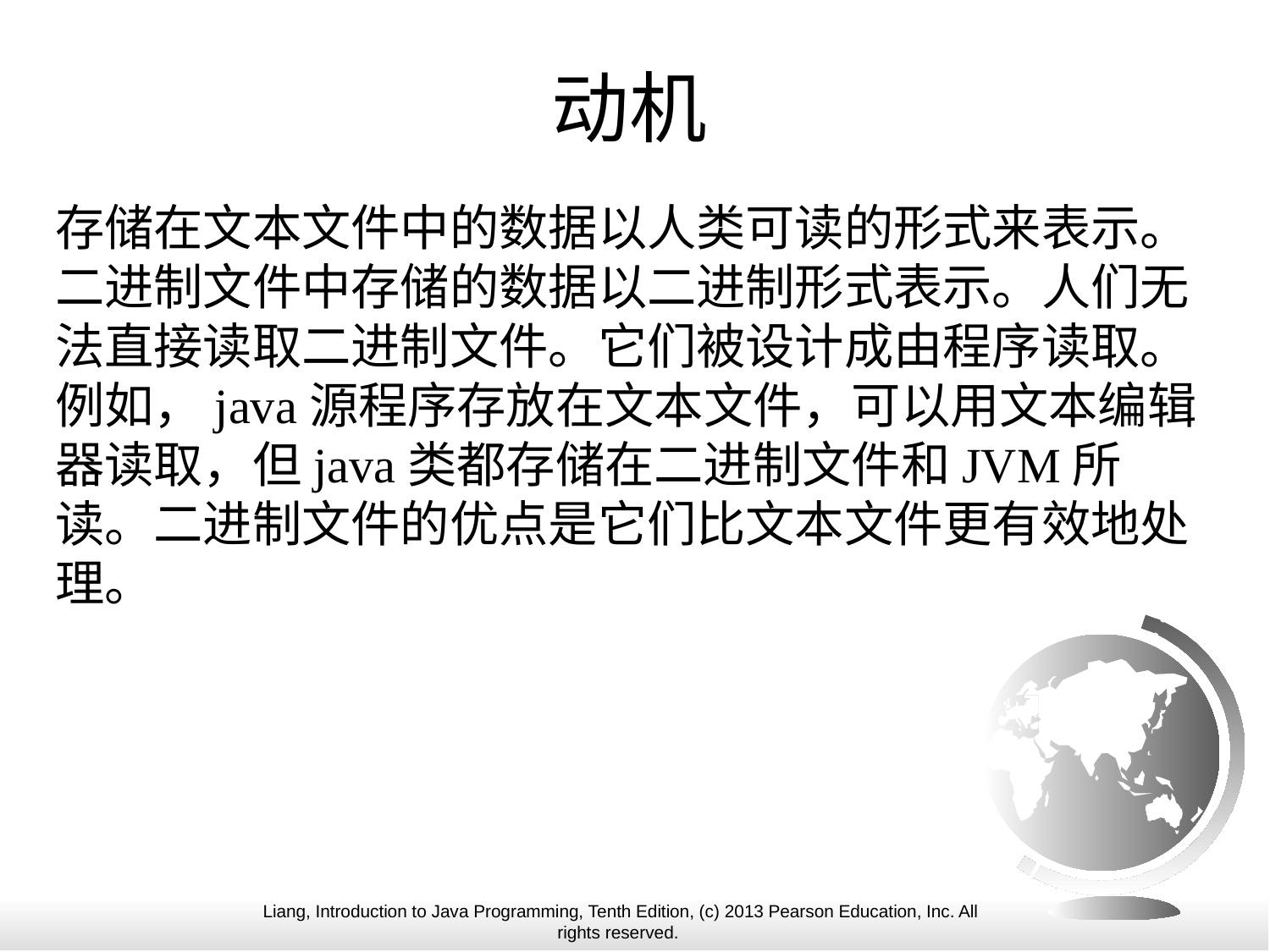

# 动机

存储在文本文件中的数据以人类可读的形式来表示。二进制文件中存储的数据以二进制形式表示。人们无法直接读取二进制文件。它们被设计成由程序读取。例如，java源程序存放在文本文件，可以用文本编辑器读取，但java类都存储在二进制文件和JVM所读。二进制文件的优点是它们比文本文件更有效地处理。

2